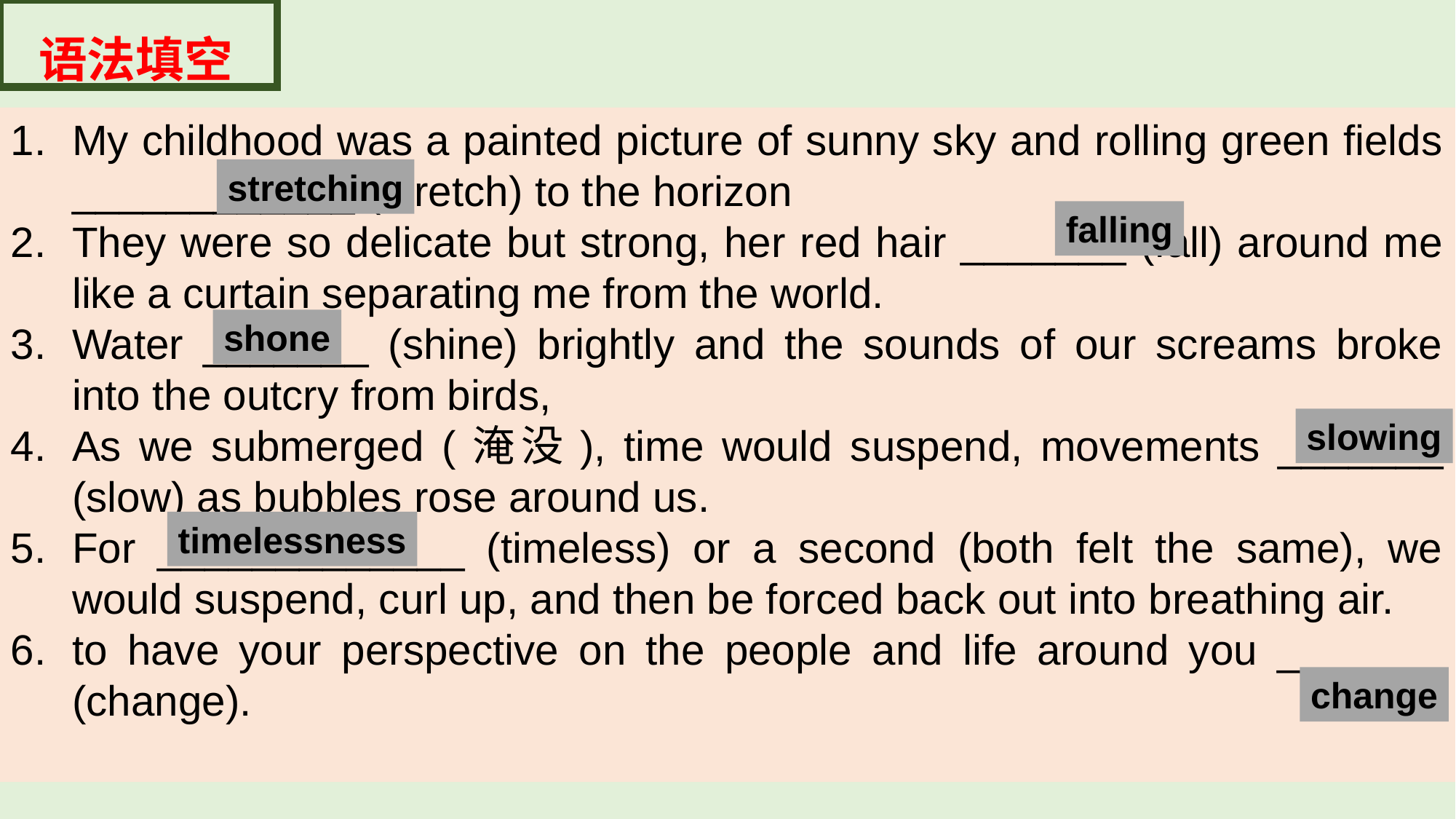

语法填空
My childhood was a painted picture of sunny sky and rolling green fields ____________ (stretch) to the horizon
They were so delicate but strong, her red hair _______ (fall) around me like a curtain separating me from the world.
Water _______ (shine) brightly and the sounds of our screams broke into the outcry from birds,
As we submerged (淹没), time would suspend, movements _______ (slow) as bubbles rose around us.
For _____________ (timeless) or a second (both felt the same), we would suspend, curl up, and then be forced back out into breathing air.
to have your perspective on the people and life around you _______ (change).

stretching
falling
shone
slowing
timelessness
change